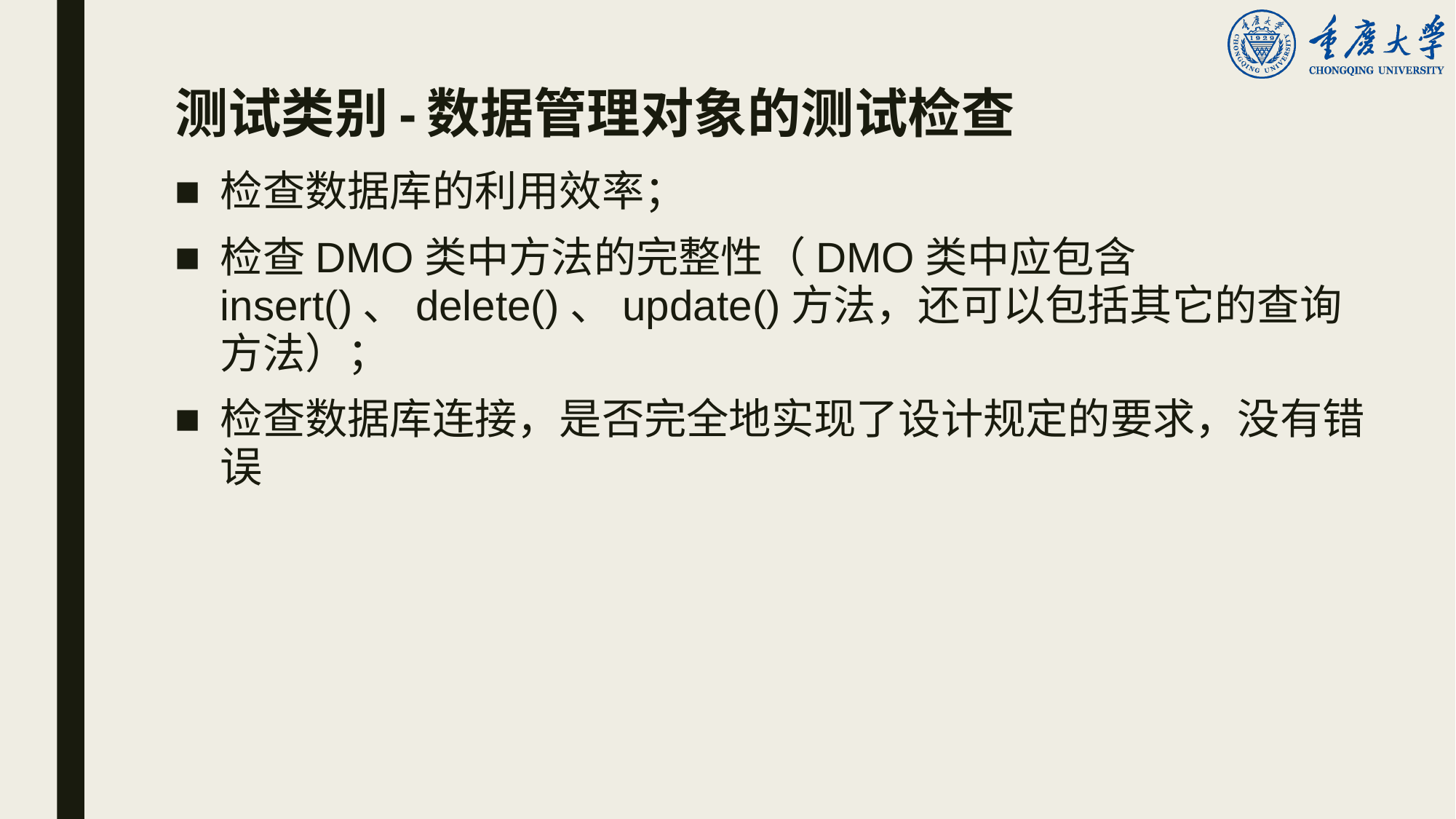

# 测试类别-数据管理对象的测试检查
检查数据库的利用效率；
检查DMO类中方法的完整性（DMO类中应包含insert()、delete()、update()方法，还可以包括其它的查询方法）；
检查数据库连接，是否完全地实现了设计规定的要求，没有错误